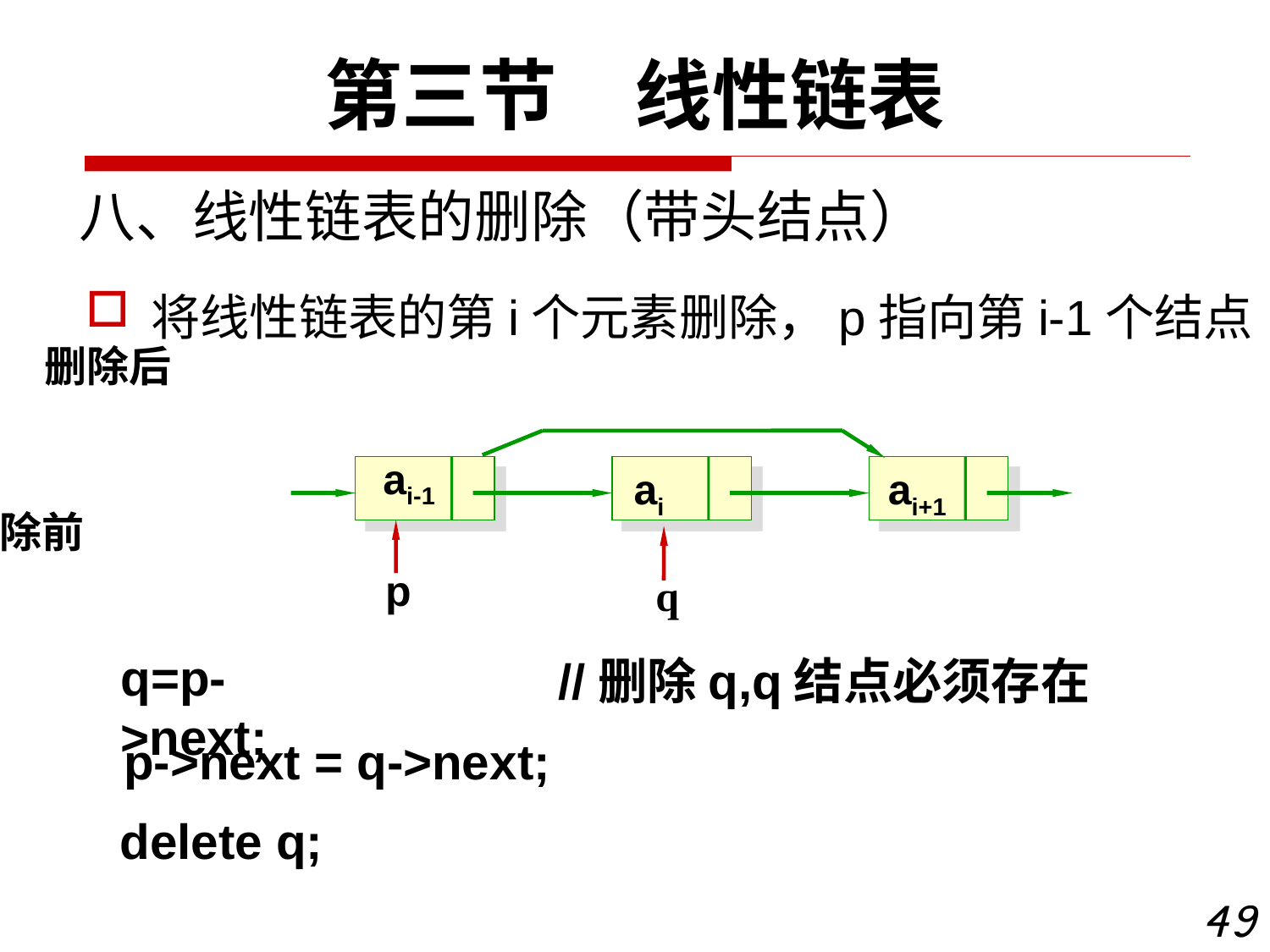

第三节　线性链表
八、线性链表的删除（带头结点）
将线性链表的第i个元素删除，p指向第i-1个结点
删除后

ai-1

ai

ai+1

删除前

p
q
q=p->next;
//删除q,q结点必须存在
p->next = q->next;
delete q;
49